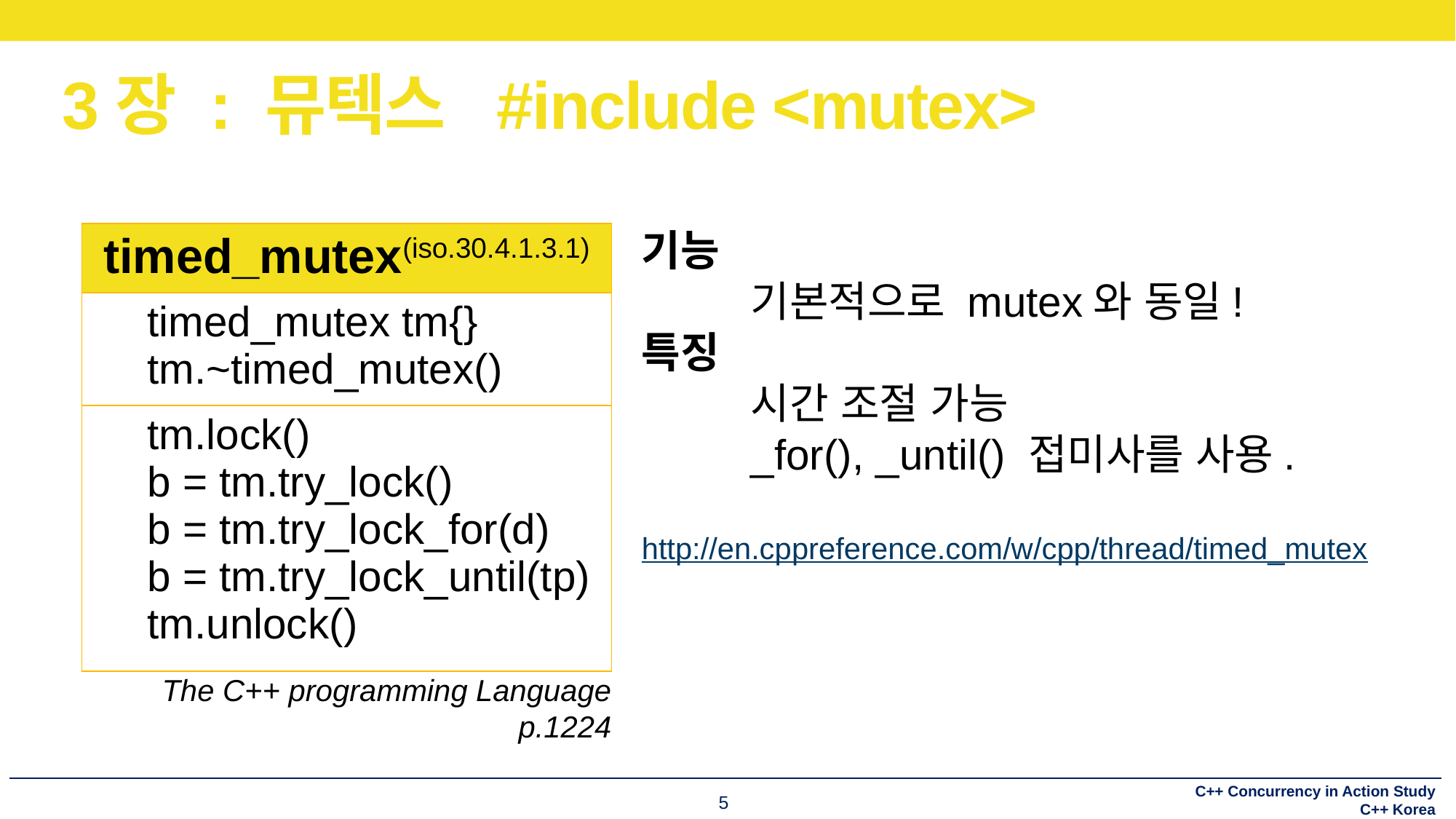

# 3장 : 뮤텍스  #include <mutex>
| timed\_mutex(iso.30.4.1.3.1) |
| --- |
| timed\_mutex tm{} tm.~timed\_mutex() |
| tm.lock() b = tm.try\_lock() b = tm.try\_lock\_for(d) b = tm.try\_lock\_until(tp) tm.unlock() |
기능
	기본적으로 mutex와 동일!
특징
	시간 조절 가능
	_for(), _until() 접미사를 사용.

http://en.cppreference.com/w/cpp/thread/timed_mutex

The C++ programming Language p.1224
5